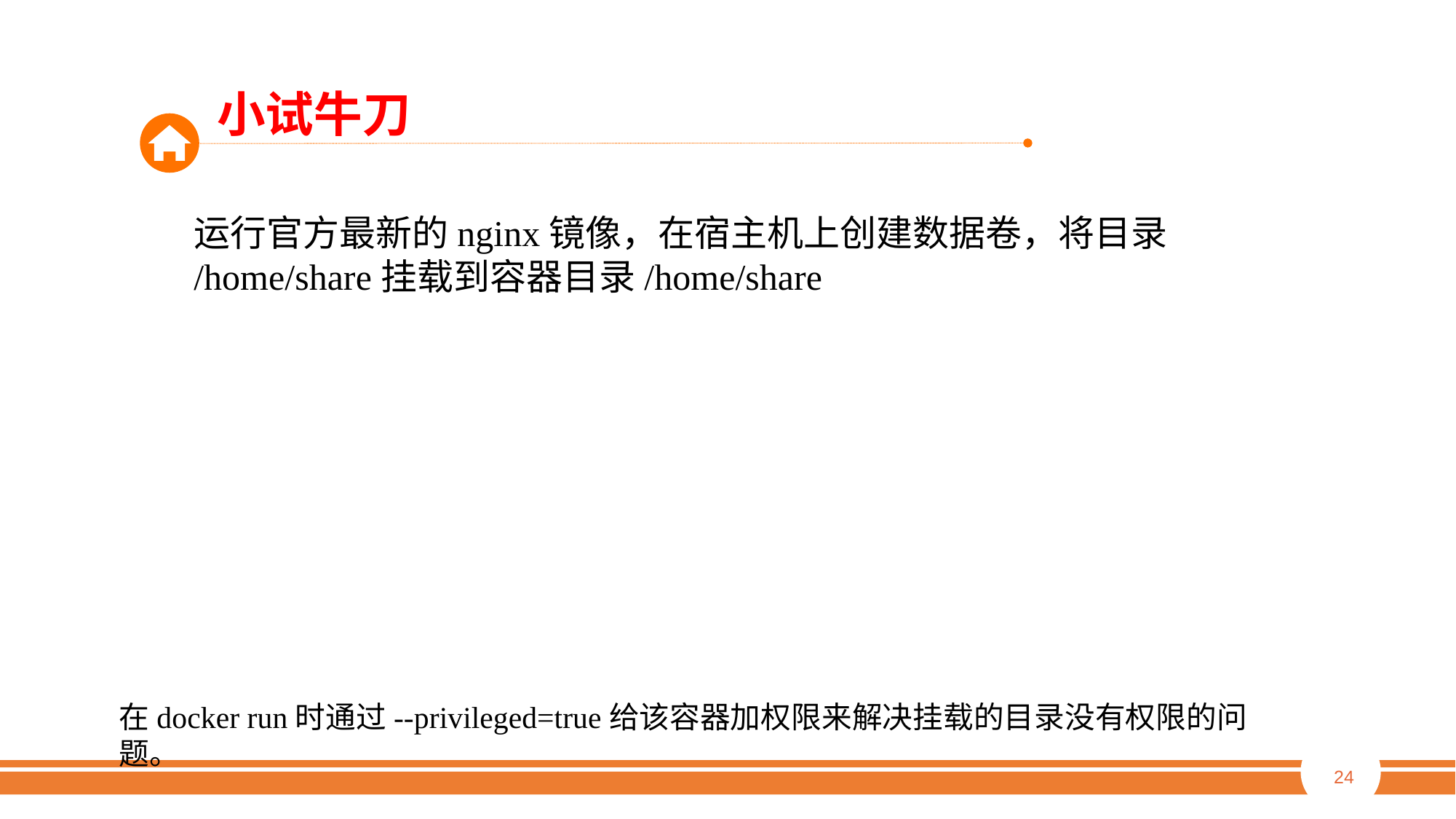

小试牛刀
运行官方最新的nginx镜像，在宿主机上创建数据卷，将目录/home/share挂载到容器目录/home/share
在docker run时通过--privileged=true给该容器加权限来解决挂载的目录没有权限的问题。
24